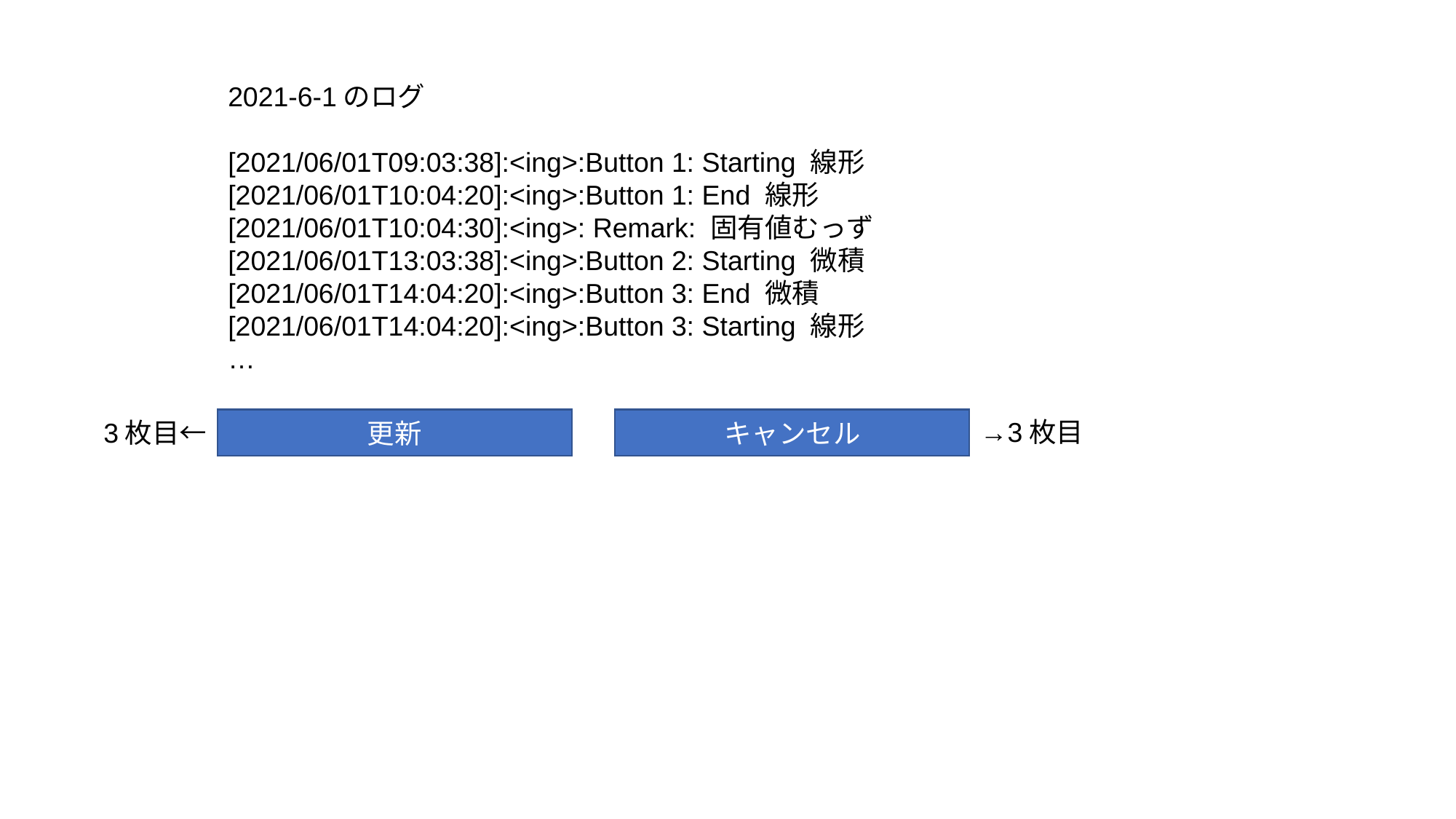

2021-6-1のログ

[2021/06/01T09:03:38]:<ing>:Button 1: Starting 線形
[2021/06/01T10:04:20]:<ing>:Button 1: End 線形
[2021/06/01T10:04:30]:<ing>: Remark: 固有値むっず
[2021/06/01T13:03:38]:<ing>:Button 2: Starting 微積
[2021/06/01T14:04:20]:<ing>:Button 3: End 微積
[2021/06/01T14:04:20]:<ing>:Button 3: Starting 線形
…

キャンセル
→3枚目
更新
3枚目←